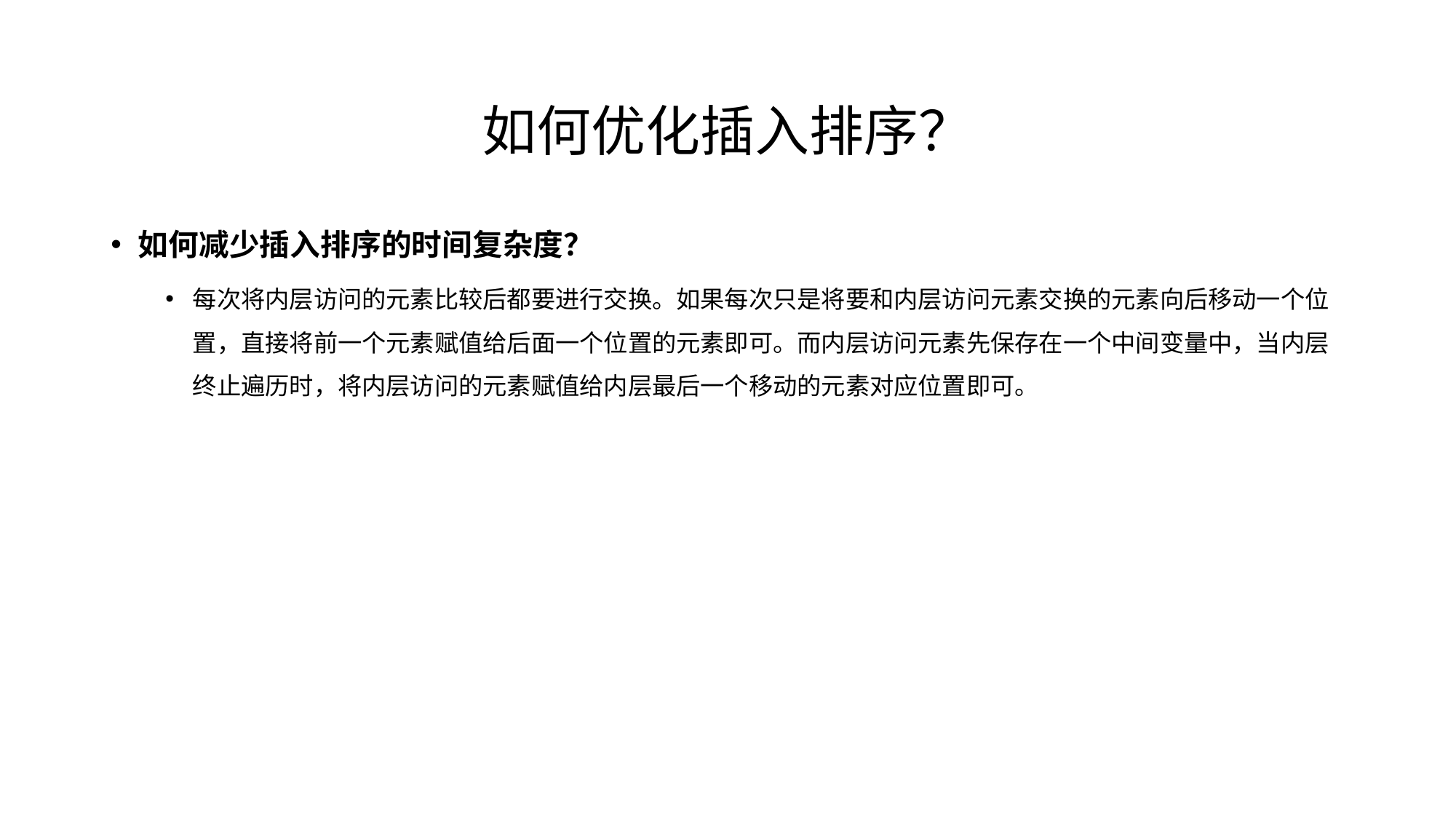

# 如何优化插入排序？
如何减少插入排序的时间复杂度？
每次将内层访问的元素比较后都要进行交换。如果每次只是将要和内层访问元素交换的元素向后移动一个位置，直接将前一个元素赋值给后面一个位置的元素即可。而内层访问元素先保存在一个中间变量中，当内层终止遍历时，将内层访问的元素赋值给内层最后一个移动的元素对应位置即可。